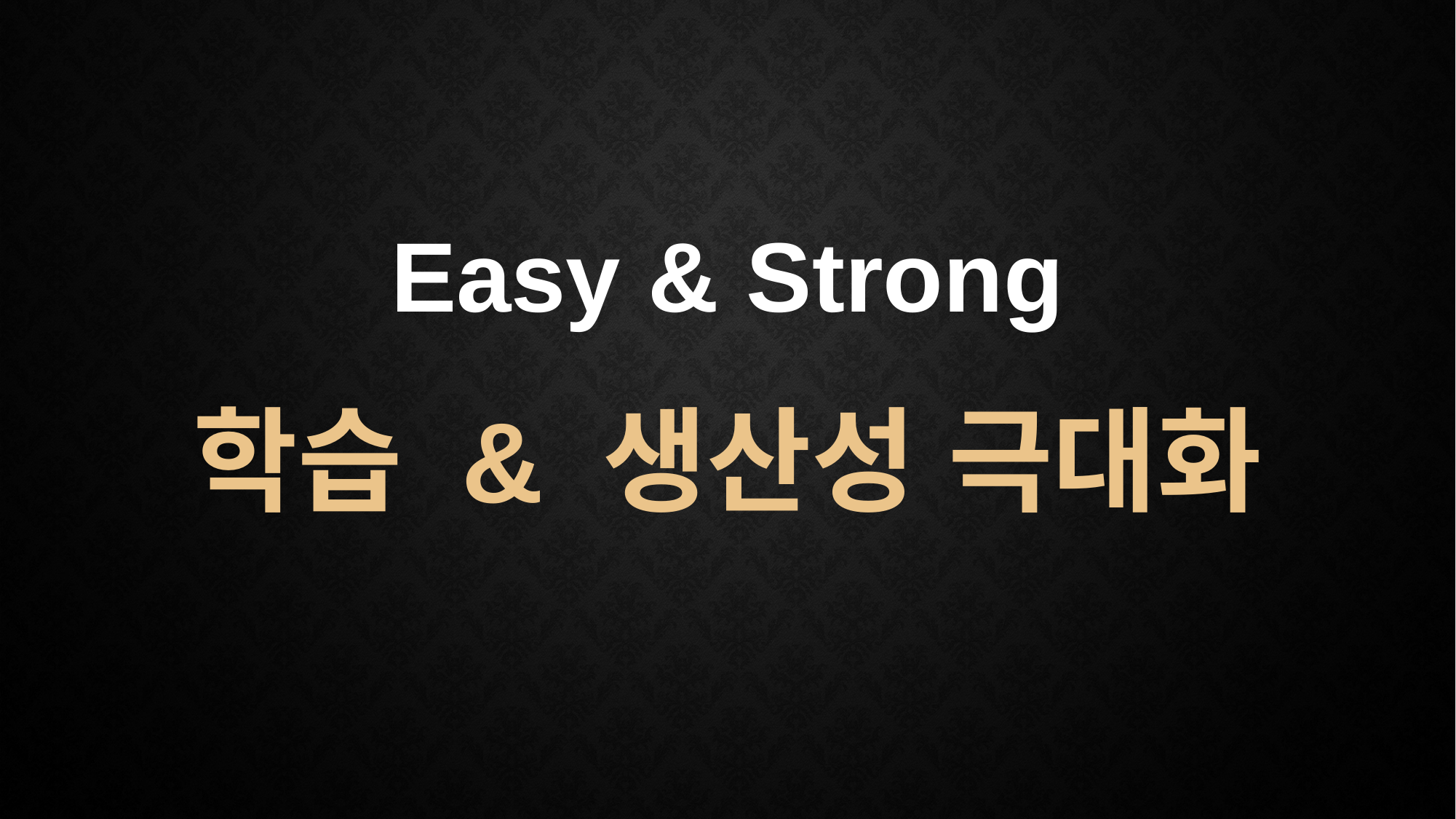

Easy & Strong
학습 & 생산성 극대화